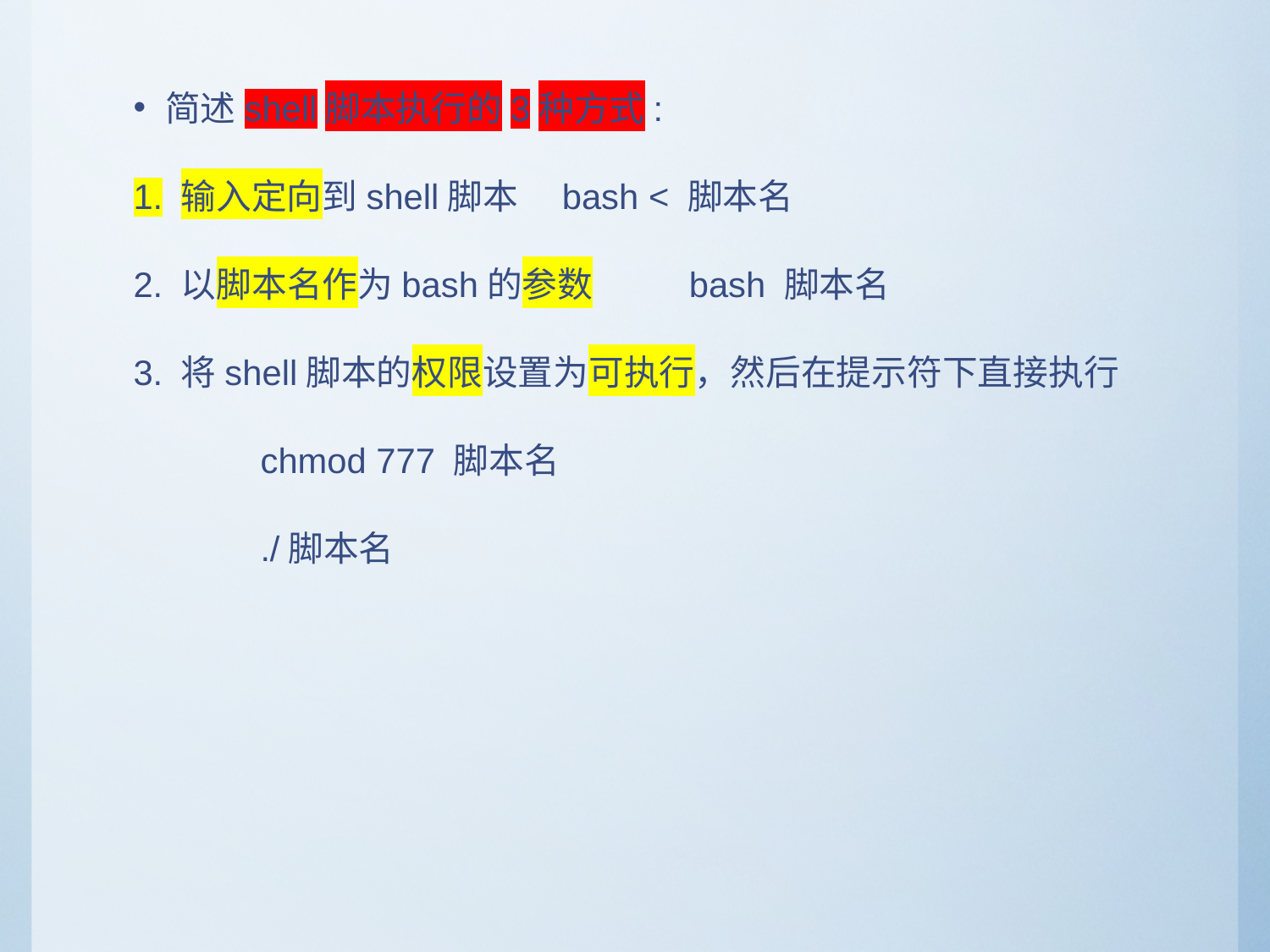

简述shell脚本执行的3种方式:
输入定向到shell脚本  	bash < 脚本名
以脚本名作为bash的参数   	bash 脚本名
将shell脚本的权限设置为可执行，然后在提示符下直接执行
	chmod 777 脚本名
	./脚本名